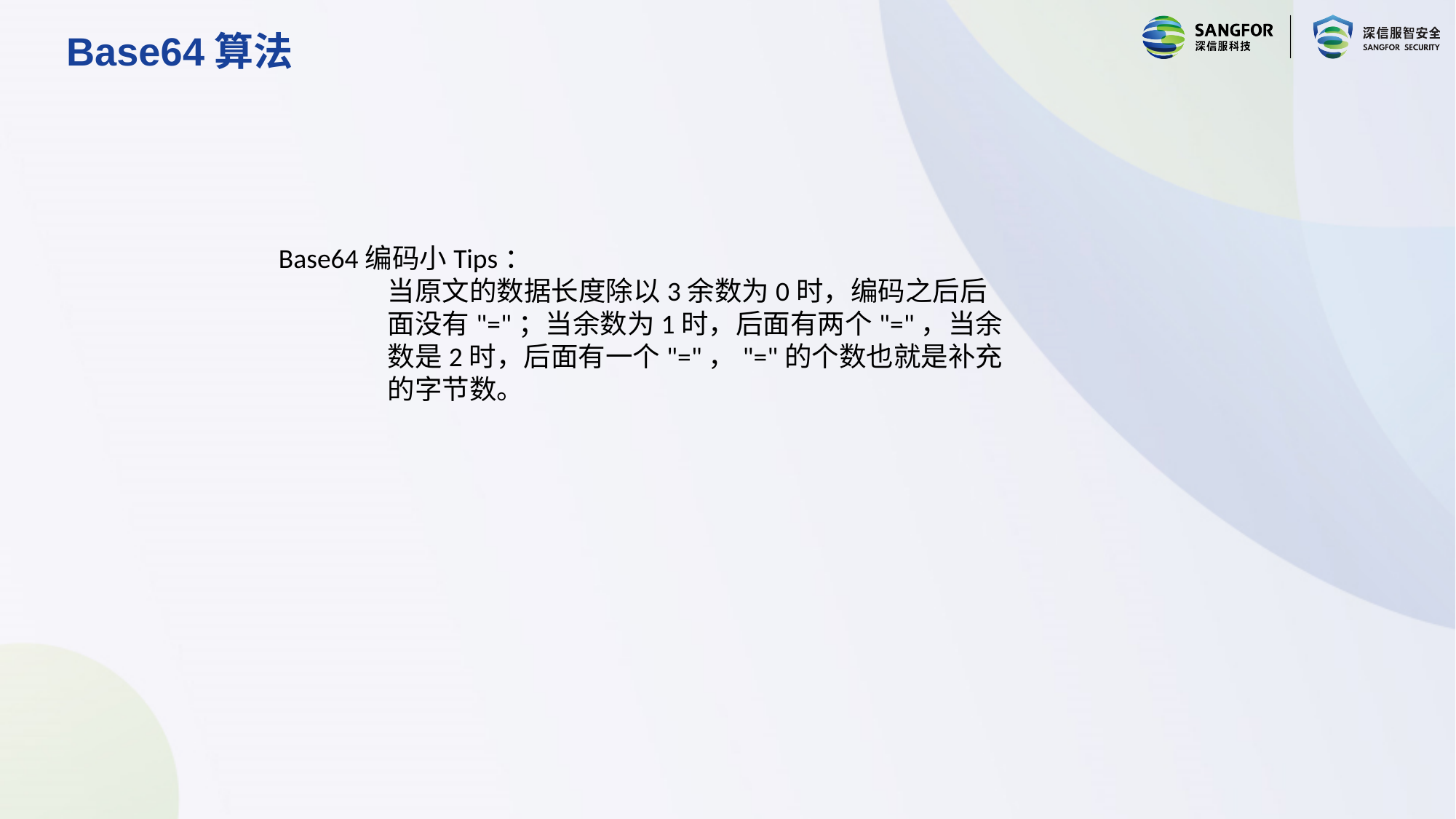

Base64算法
Base64编码小Tips：
	当原文的数据长度除以3余数为0时，编码之后后
	面没有"="；当余数为1时，后面有两个"="，当余
	数是2时，后面有一个"="，"="的个数也就是补充
	的字节数。